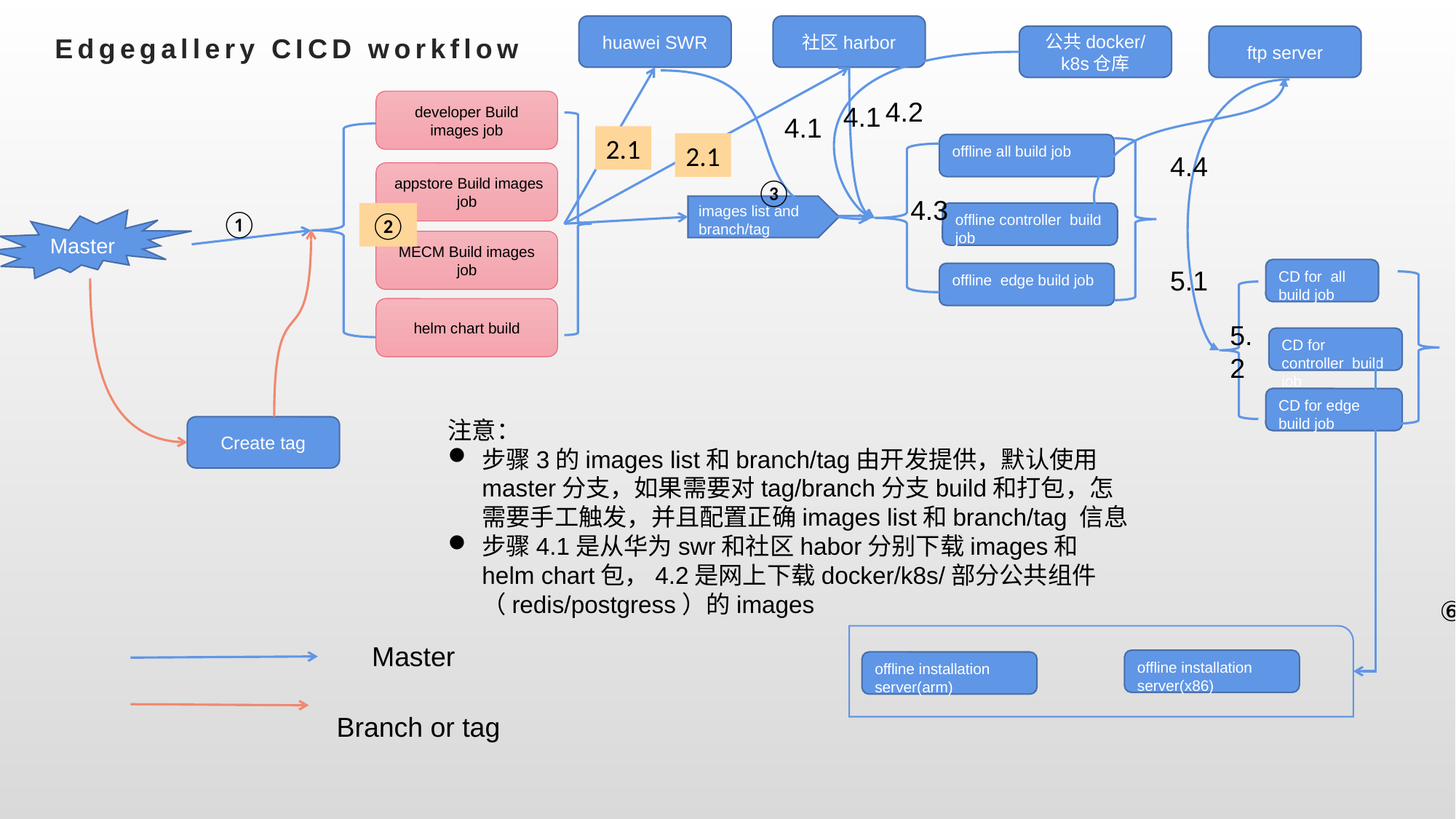

# Edgegallery CICD workflow
huawei SWR
社区harbor
公共docker/k8s仓库
ftp server
4.2
developer Build images job
4.1
4.1

2.1
2.1
offline all build job

4.4
 appstore Build images job
③
4.3
images list and branch/tag
①
②
offline controller  build job
Master
MECM Build images job
5.1
CD for  all build job
offline  edge build job

helm chart build
5.2
CD for controller  build job
CD for edge build job
注意：
步骤3的images list和branch/tag由开发提供，默认使用master分支，如果需要对tag/branch分支build和打包，怎需要手工触发，并且配置正确images list和branch/tag 信息
步骤4.1是从华为swr和社区habor分别下载images和helm chart包，4.2是网上下载docker/k8s/部分公共组件（redis/postgress）的images
Create tag
⑥

Master
offline installation server(x86)

offline installation server(arm)
Branch or tag